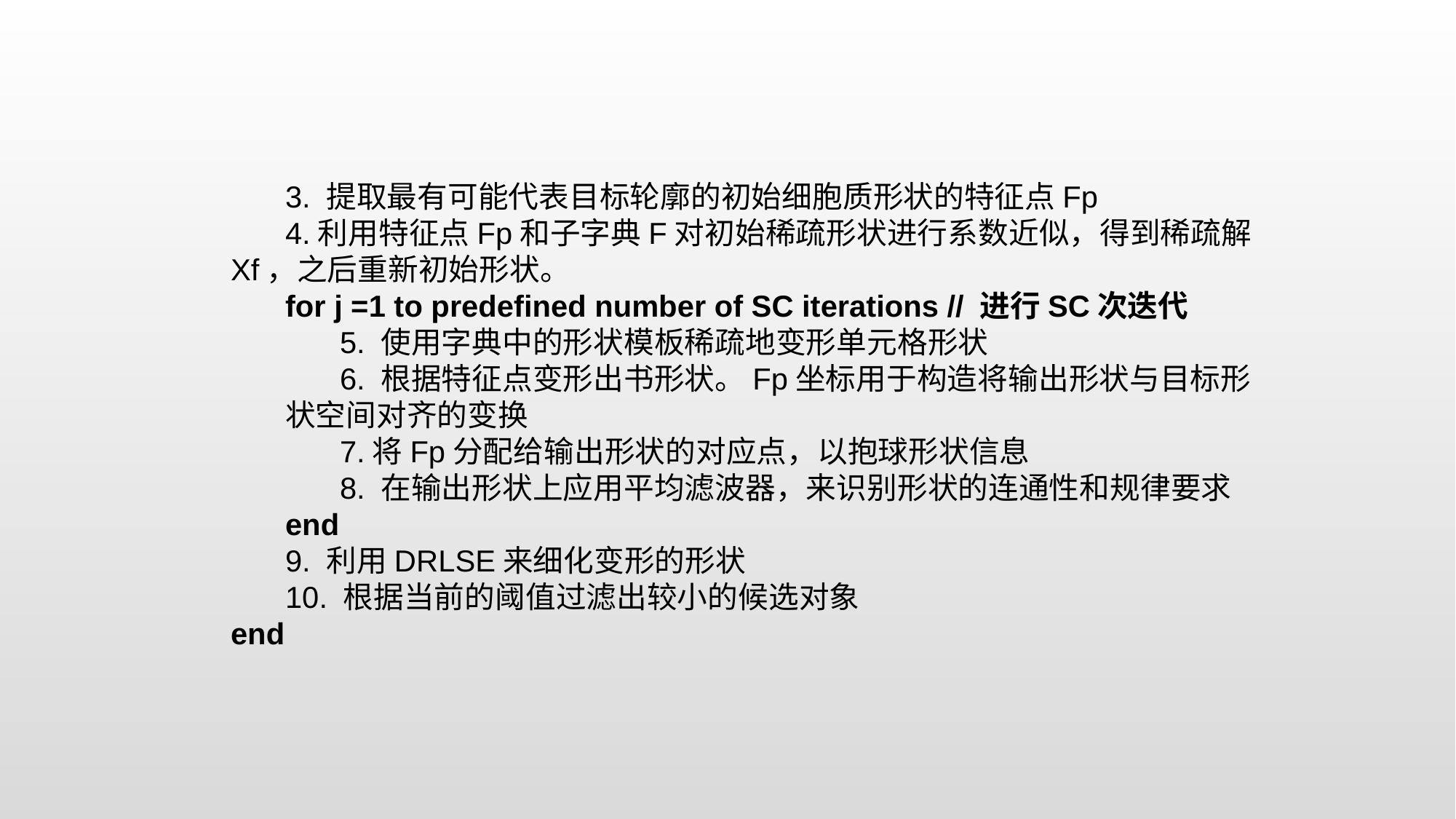

3. 提取最有可能代表目标轮廓的初始细胞质形状的特征点Fp
4.利用特征点Fp和子字典F对初始稀疏形状进行系数近似，得到稀疏解Xf，之后重新初始形状。
for j =1 to predefined number of SC iterations // 进行SC次迭代
5. 使用字典中的形状模板稀疏地变形单元格形状
6. 根据特征点变形出书形状。Fp坐标用于构造将输出形状与目标形状空间对齐的变换
7.将Fp分配给输出形状的对应点，以抱球形状信息
8. 在输出形状上应用平均滤波器，来识别形状的连通性和规律要求
end
9. 利用DRLSE来细化变形的形状
10. 根据当前的阈值过滤出较小的候选对象
end